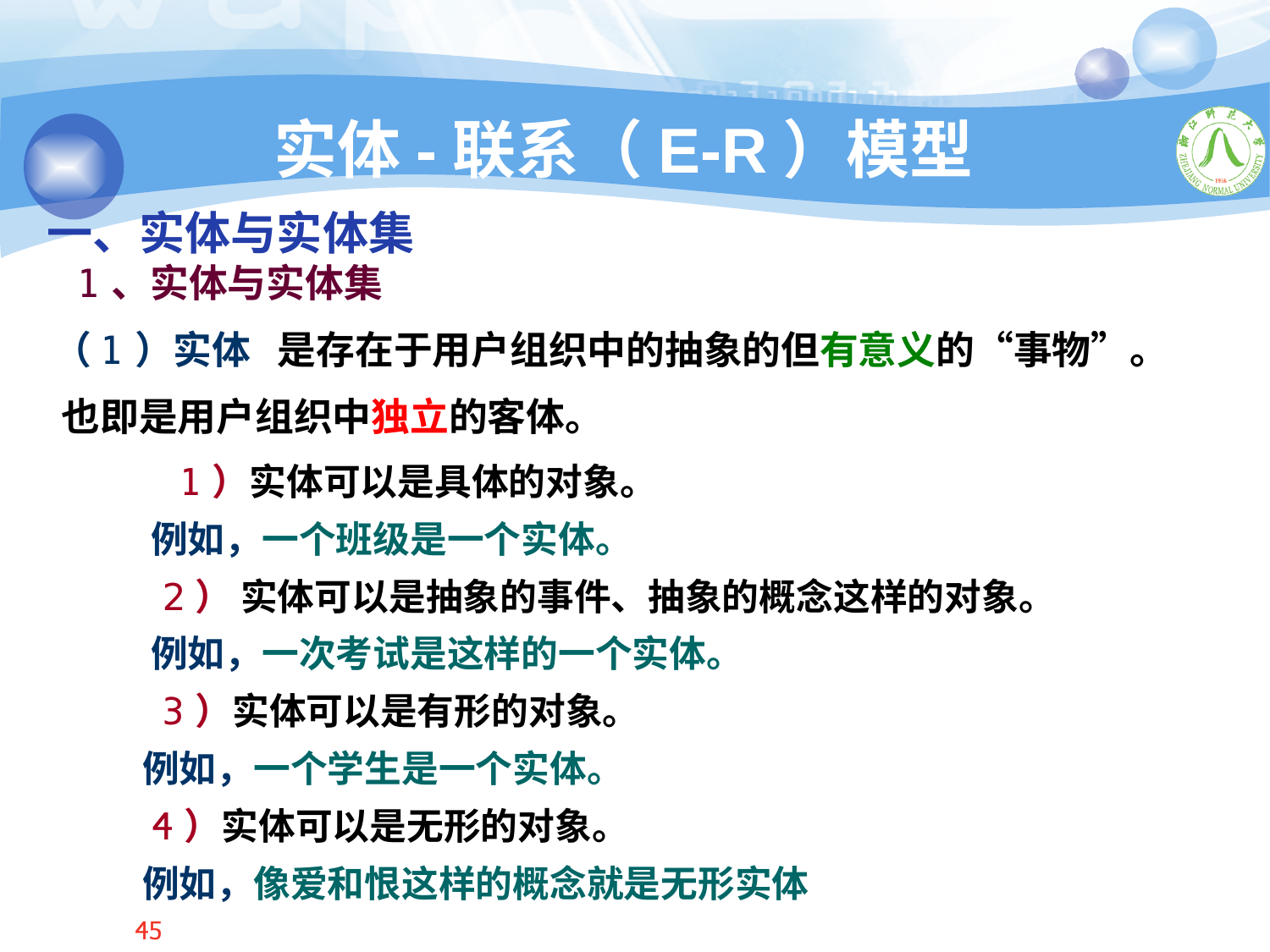

实体-联系（E-R）模型
一、实体与实体集
          1、实体与实体集
         （1）实体   是存在于用户组织中的抽象的但有意义的“事物”。
          也即是用户组织中独立的客体。
          1）实体可以是具体的对象。
         例如，一个班级是一个实体。
         2） 实体可以是抽象的事件、抽象的概念这样的对象。
         例如，一次考试是这样的一个实体。
         3）实体可以是有形的对象。
        例如，一个学生是一个实体。
        4）实体可以是无形的对象。
        例如，像爱和恨这样的概念就是无形实体
45